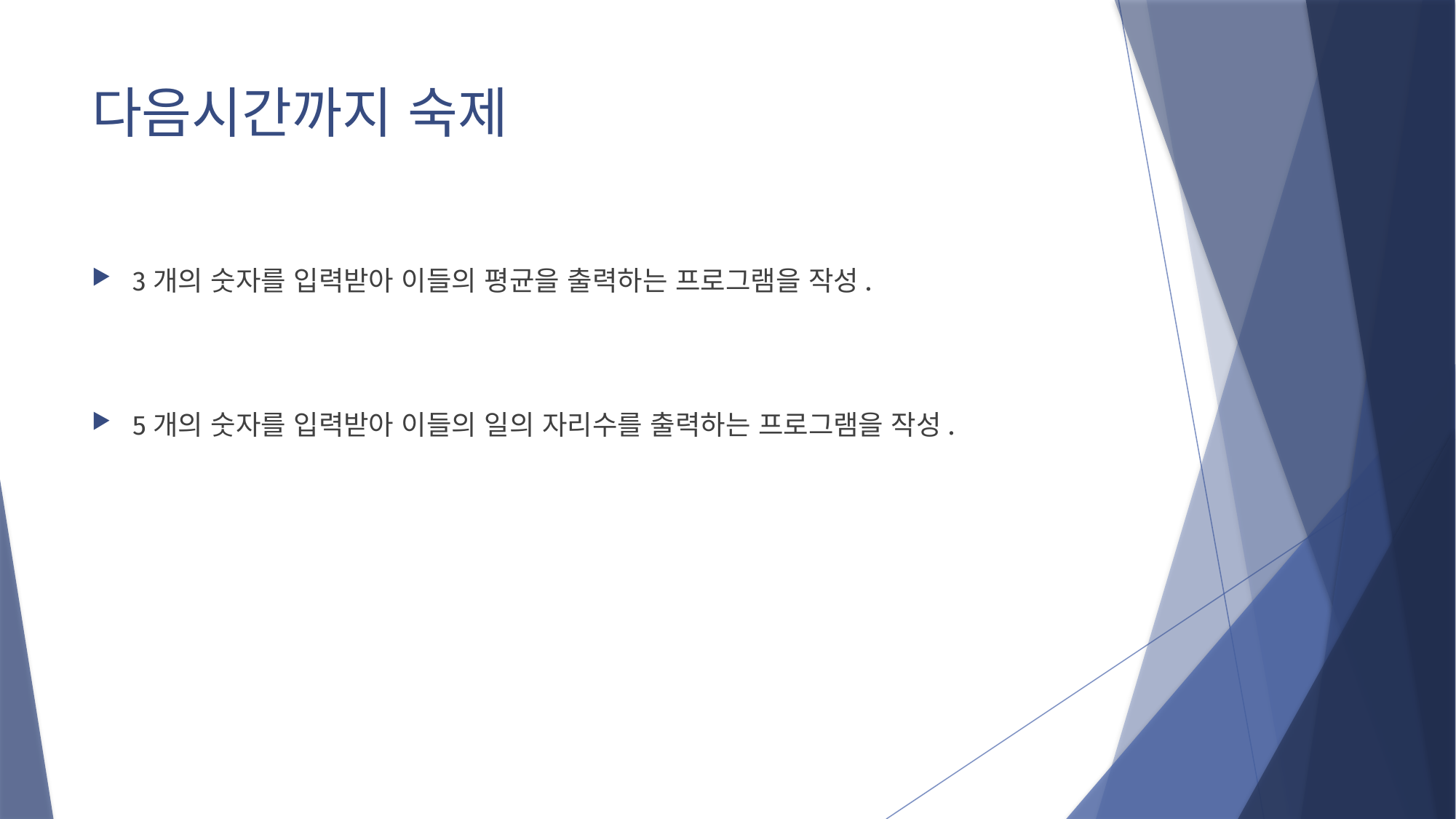

# 다음시간까지 숙제
3개의 숫자를 입력받아 이들의 평균을 출력하는 프로그램을 작성.

5개의 숫자를 입력받아 이들의 일의 자리수를 출력하는 프로그램을 작성.